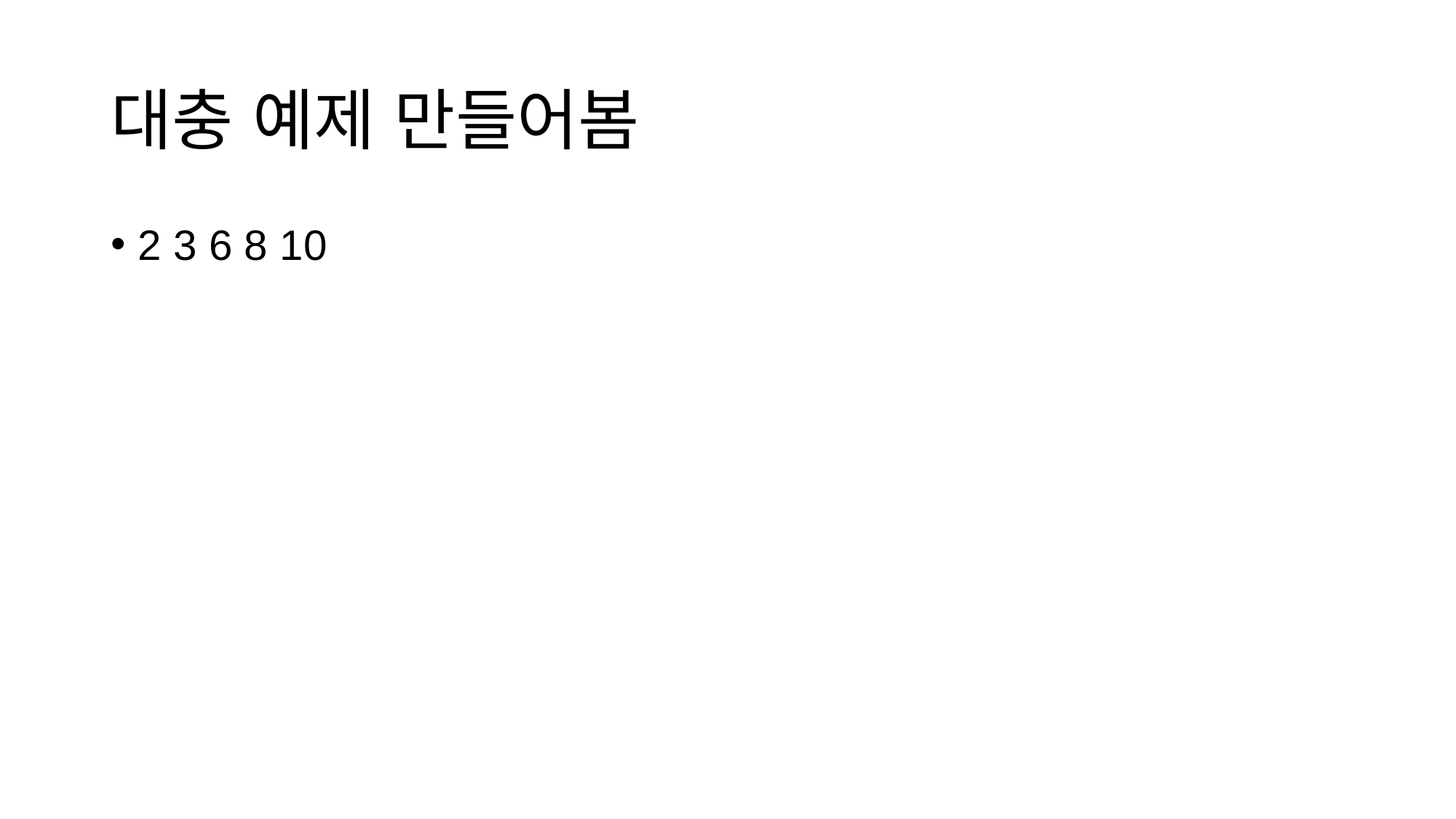

# 대충 예제 만들어봄
2 3 6 8 10